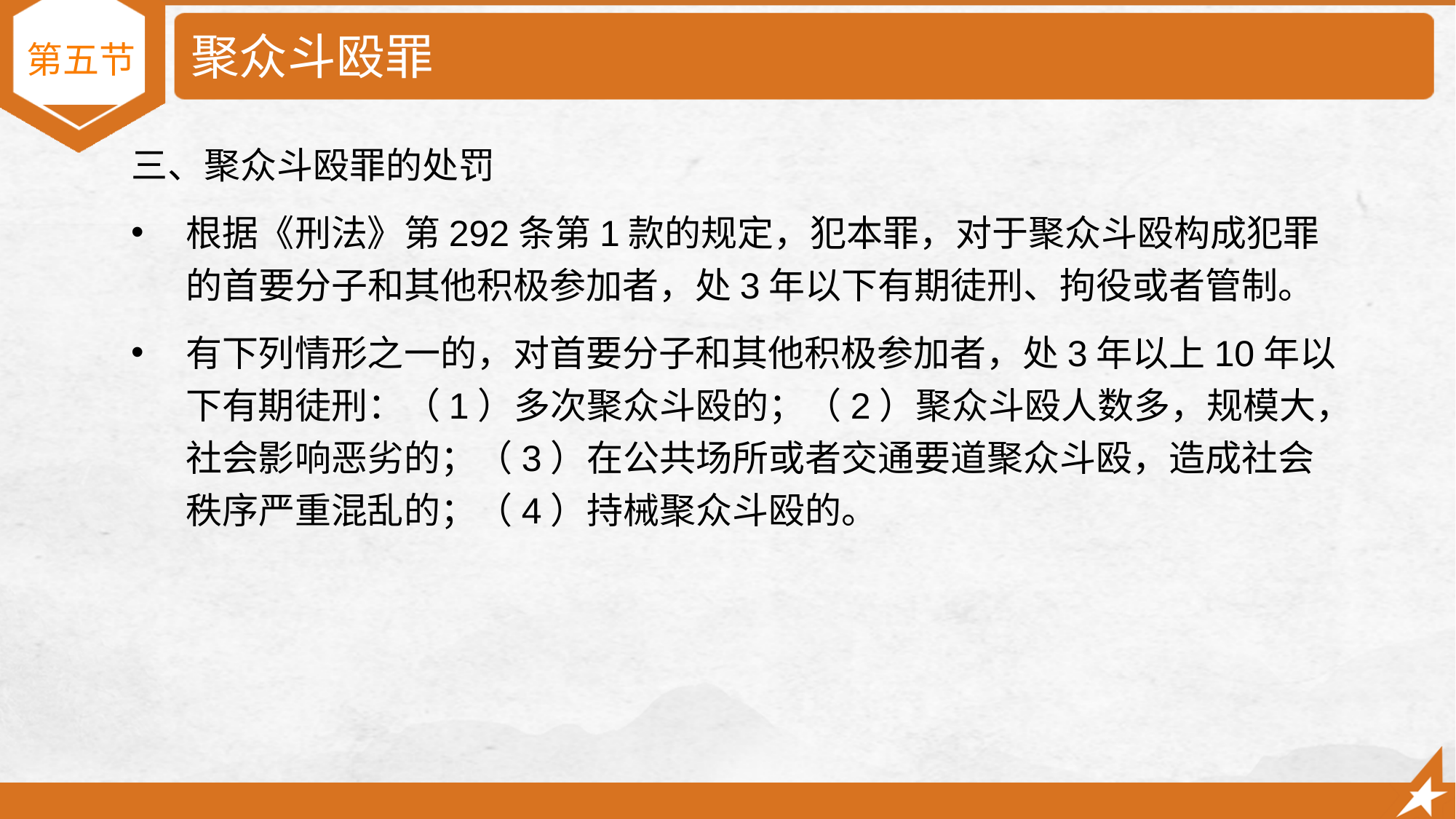

# 聚众斗殴罪
第五节
三、聚众斗殴罪的处罚
根据《刑法》第292条第1款的规定，犯本罪，对于聚众斗殴构成犯罪的首要分子和其他积极参加者，处3年以下有期徒刑、拘役或者管制。
有下列情形之一的，对首要分子和其他积极参加者，处3年以上10年以下有期徒刑：（1）多次聚众斗殴的；（2）聚众斗殴人数多，规模大，社会影响恶劣的；（3）在公共场所或者交通要道聚众斗殴，造成社会秩序严重混乱的；（4）持械聚众斗殴的。